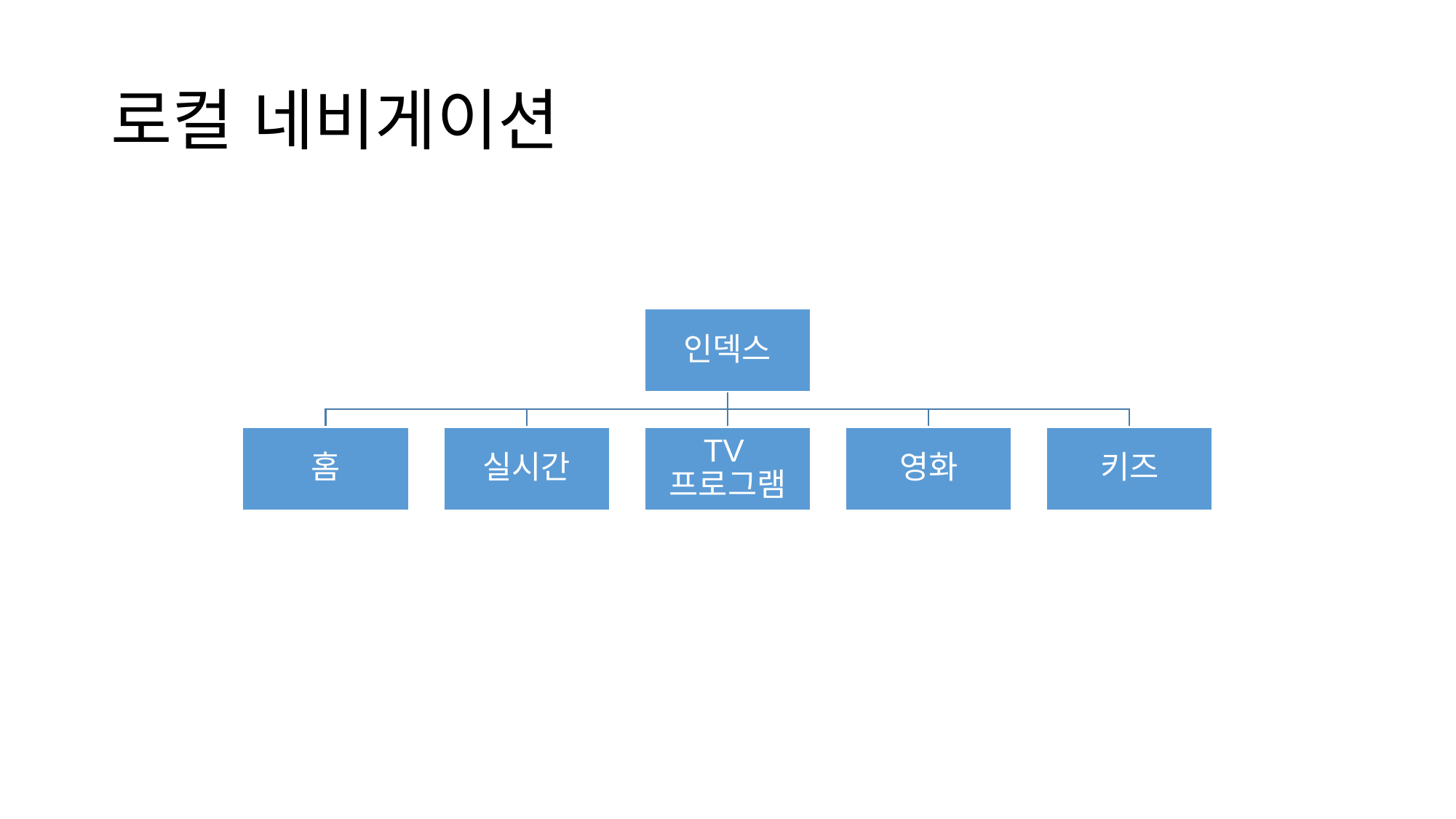

# 로컬 네비게이션
인덱스
홈
실시간
TV프로그램
영화
키즈